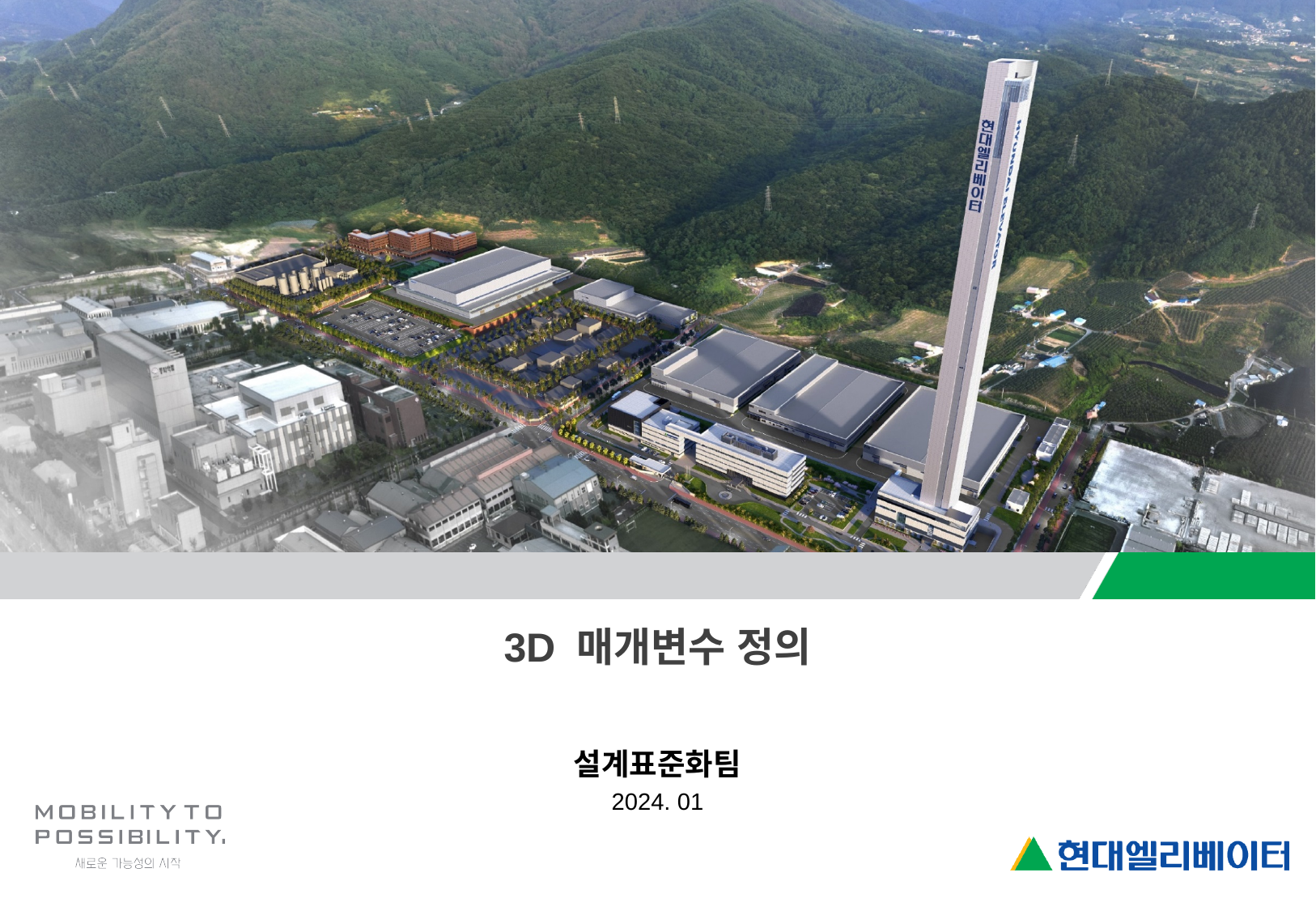

# 3D 매개변수 정의
설계표준화팀
2024. 01